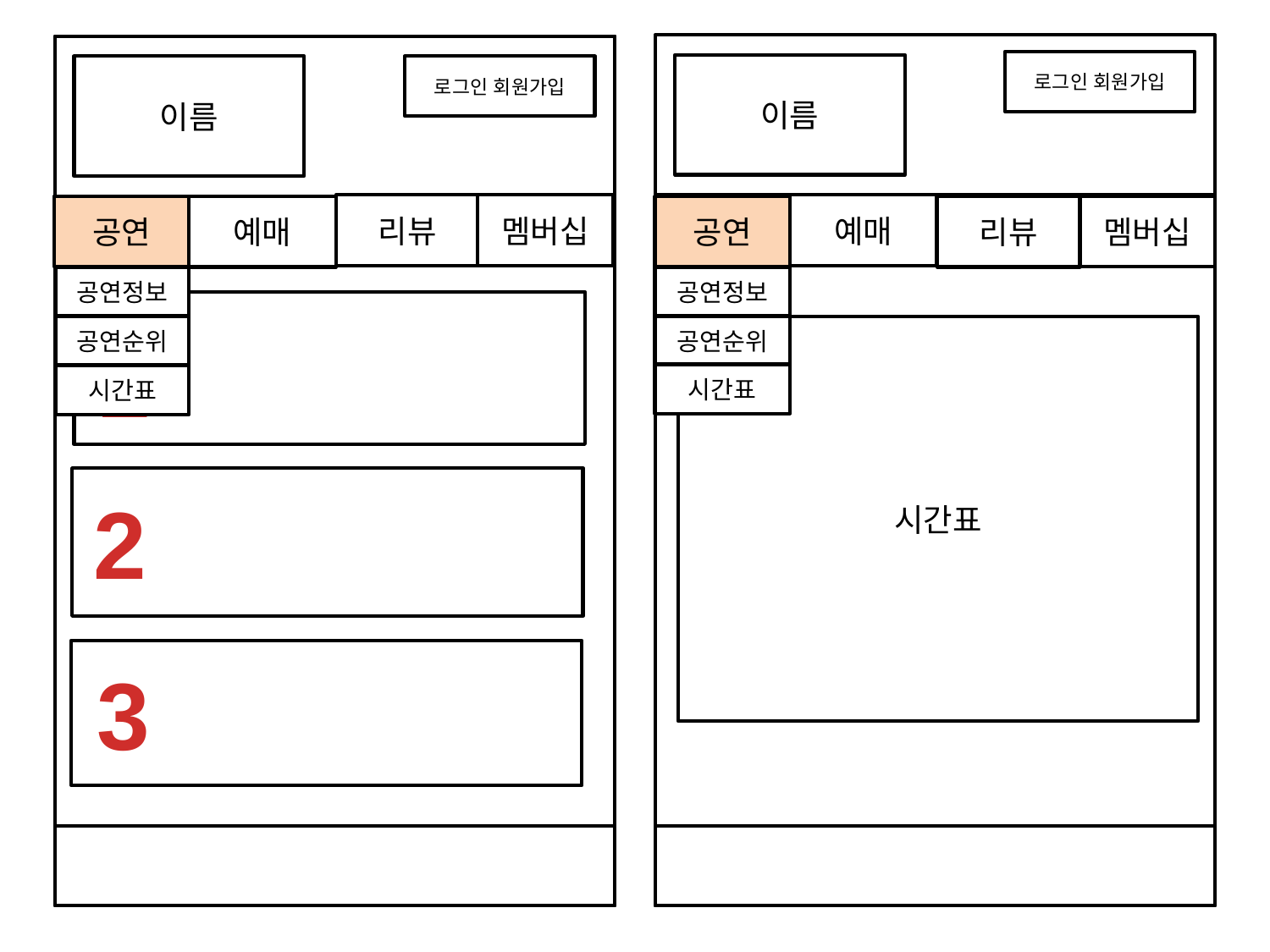

로그인 회원가입
이름
로그인 회원가입
이름
리뷰
멤버십
예매
공연
멤버십
공연
예매
공연
리뷰
공연정보
공연정보

1
공연순위
공연순위
시간표
시간표
시간표

2

3